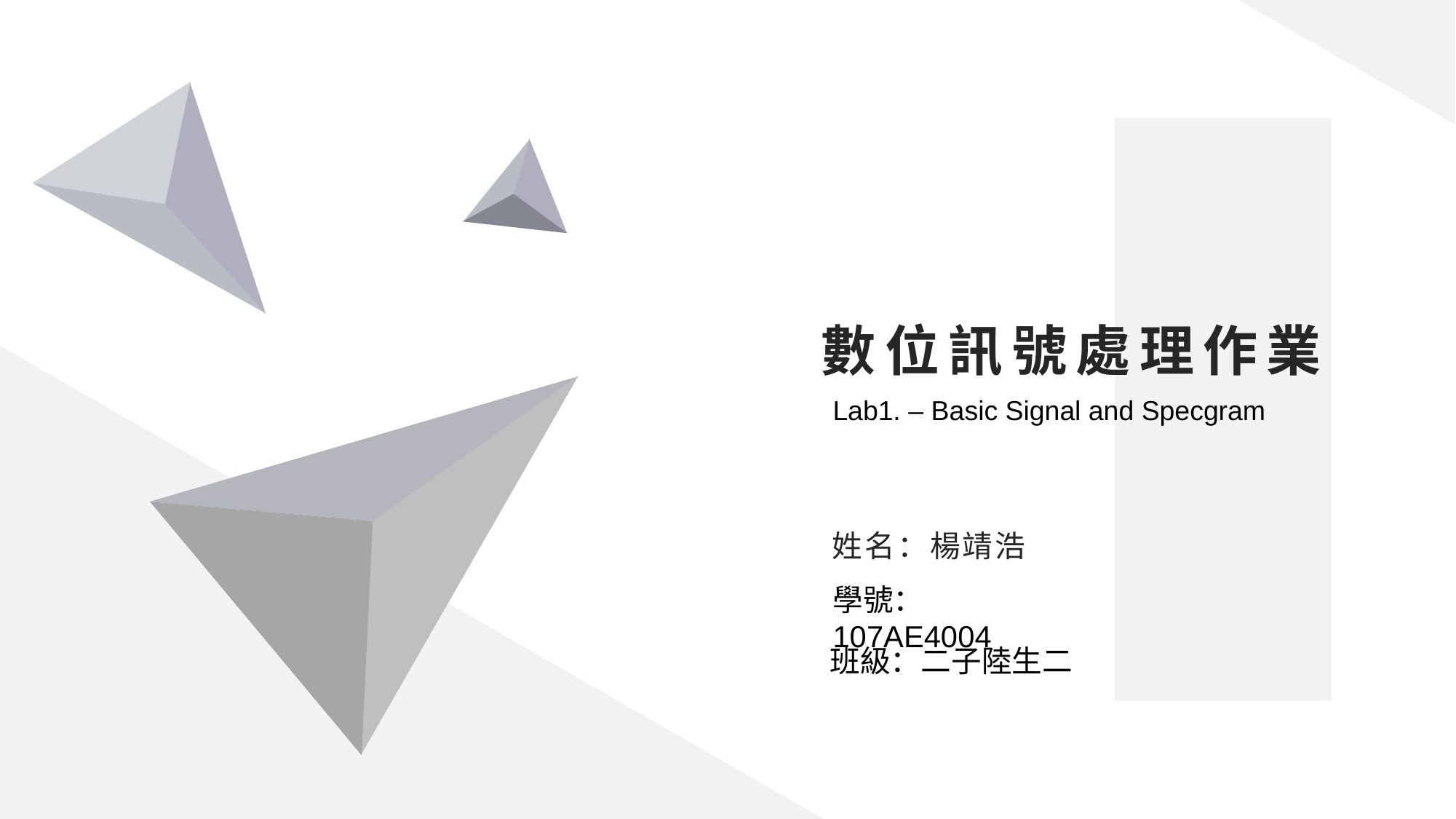

# 數位訊號處理作業
Lab1. – Basic Signal and Specgram
姓名：楊靖浩
學號：107AE4004
班級：二子陸生二